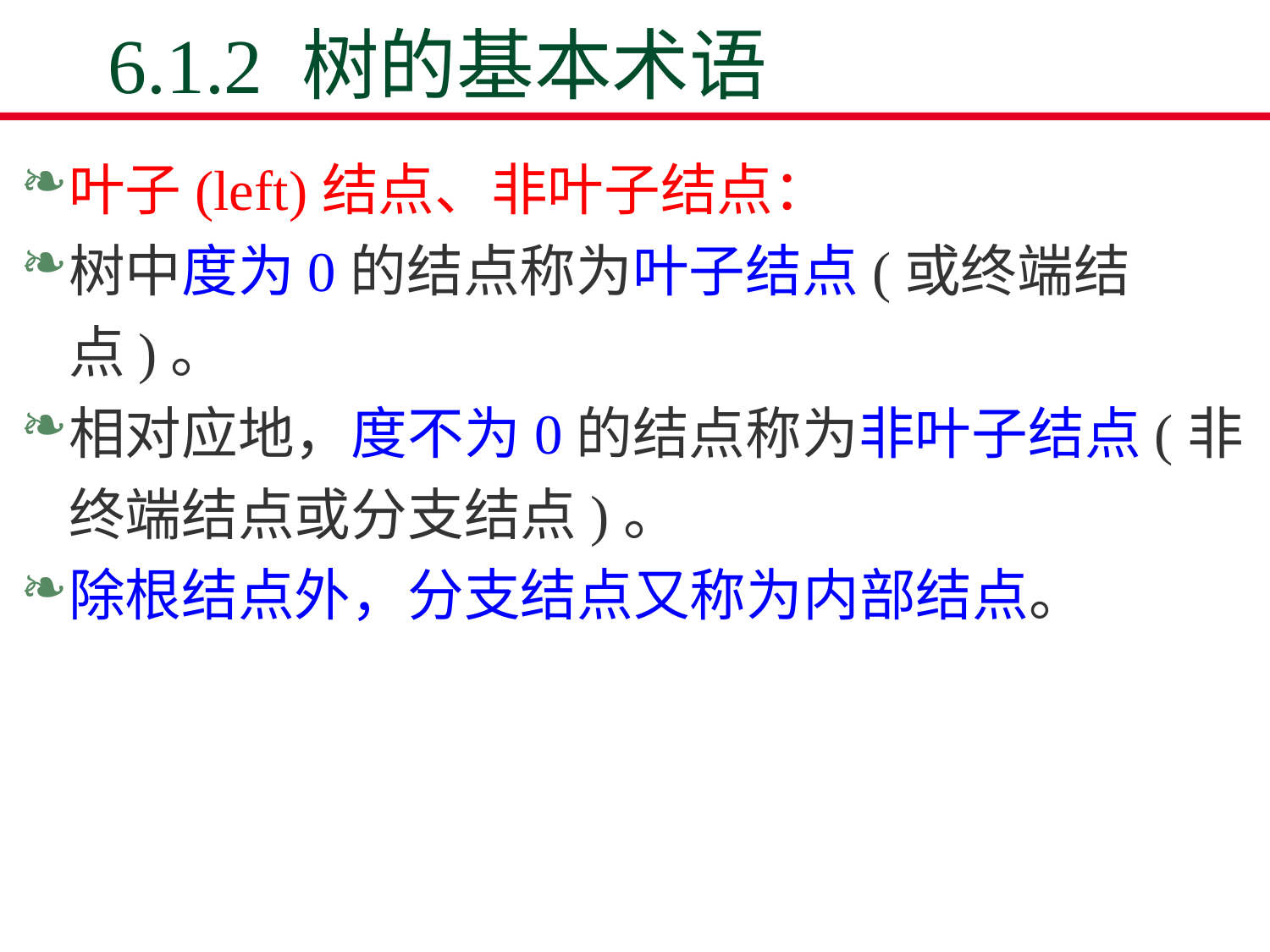

# 6.1.2 树的基本术语
叶子(left)结点、非叶子结点：
树中度为0的结点称为叶子结点(或终端结点)。
相对应地，度不为0的结点称为非叶子结点(非终端结点或分支结点)。
除根结点外，分支结点又称为内部结点。